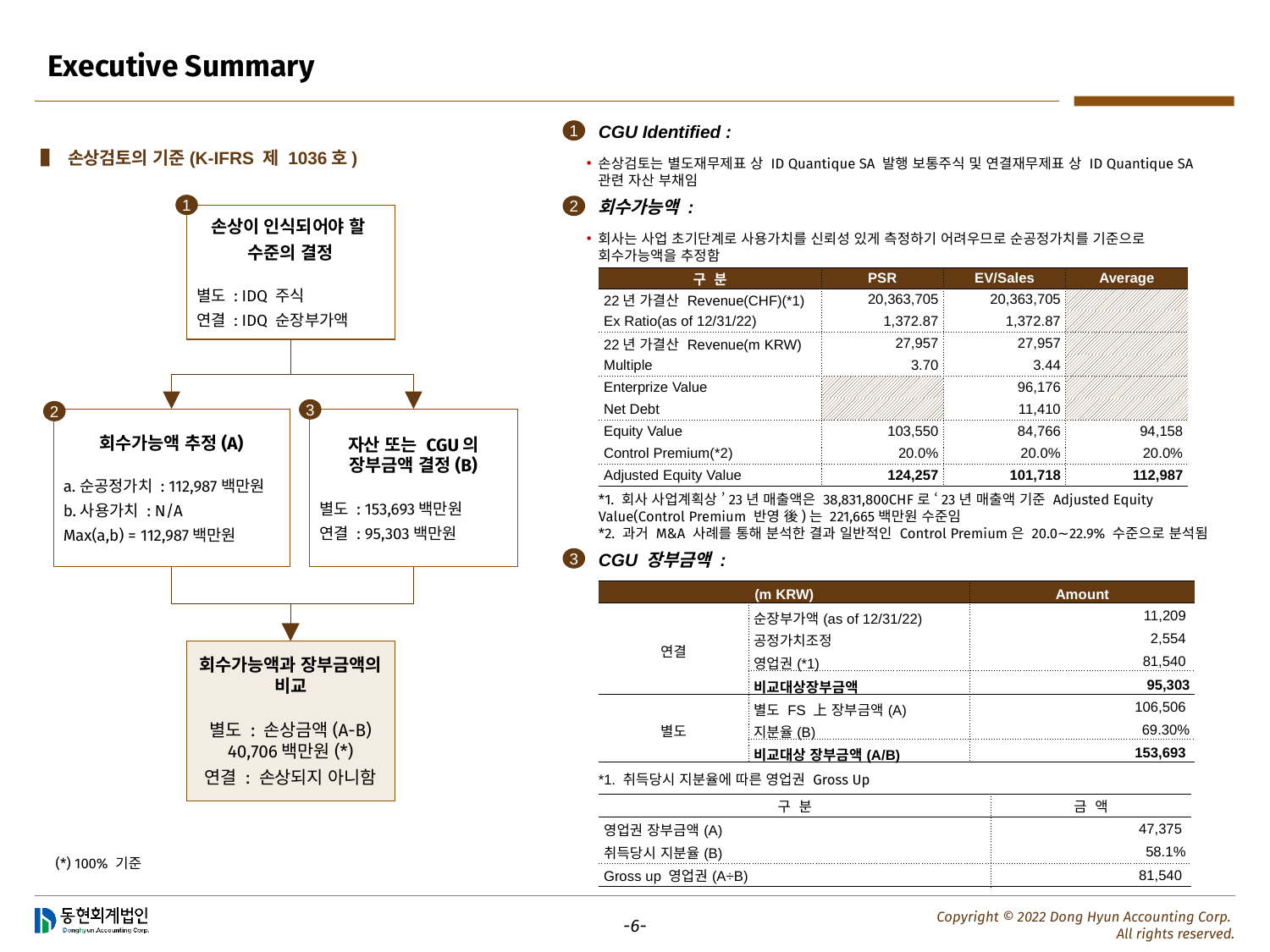

# Executive Summary
CGU Identified :
1
▌ 손상검토의 기준(K-IFRS 제 1036호)
손상검토는 별도재무제표 상 ID Quantique SA 발행 보통주식 및 연결재무제표 상 ID Quantique SA 관련 자산 부채임
회수가능액 :
2
1
손상이 인식되어야 할
수준의 결정

별도 : IDQ 주식
연결 : IDQ 순장부가액
회사는 사업 초기단계로 사용가치를 신뢰성 있게 측정하기 어려우므로 순공정가치를 기준으로 회수가능액을 추정함
| 구 분 | PSR | EV/Sales | Average |
| --- | --- | --- | --- |
| 22년 가결산 Revenue(CHF)(\*1) | 20,363,705 | 20,363,705 |  |
| Ex Ratio(as of 12/31/22) | 1,372.87 | 1,372.87 |  |
| 22년 가결산 Revenue(m KRW) | 27,957 | 27,957 |  |
| Multiple | 3.70 | 3.44 |  |
| Enterprize Value |  | 96,176 |  |
| Net Debt |  | 11,410 |  |
| Equity Value | 103,550 | 84,766 | 94,158 |
| Control Premium(\*2) | 20.0% | 20.0% | 20.0% |
| Adjusted Equity Value | 124,257 | 101,718 | 112,987 |
3
2
회수가능액 추정(A)

a.순공정가치 : 112,987백만원
b.사용가치 : N/A
Max(a,b) = 112,987백만원
자산 또는 CGU의 장부금액 결정(B)

별도 : 153,693백만원
연결 : 95,303백만원
*1. 회사 사업계획상 ’23년 매출액은 38,831,800CHF로 ‘23년 매출액 기준 Adjusted Equity Value(Control Premium 반영 後)는 221,665백만원 수준임
*2. 과거 M&A 사례를 통해 분석한 결과 일반적인 Control Premium은 20.0∼22.9% 수준으로 분석됨
CGU 장부금액 :
3
| (m KRW) |  | Amount |
| --- | --- | --- |
| 연결 | 순장부가액(as of 12/31/22) | 11,209 |
|  | 공정가치조정 | 2,554 |
|  | 영업권(\*1) | 81,540 |
|  | 비교대상장부금액 | 95,303 |
| 별도 | 별도 FS 上 장부금액(A) | 106,506 |
|  | 지분율(B) | 69.30% |
|  | 비교대상 장부금액(A/B) | 153,693 |
회수가능액과 장부금액의 비교

별도 : 손상금액(A-B) 40,706백만원(*)
연결 : 손상되지 아니함
*1. 취득당시 지분율에 따른 영업권 Gross Up
| 구 분 | 금 액 |
| --- | --- |
| 영업권 장부금액(A) | 47,375 |
| 취득당시 지분율(B) | 58.1% |
| Gross up 영업권(A÷B) | 81,540 |
(*) 100% 기준